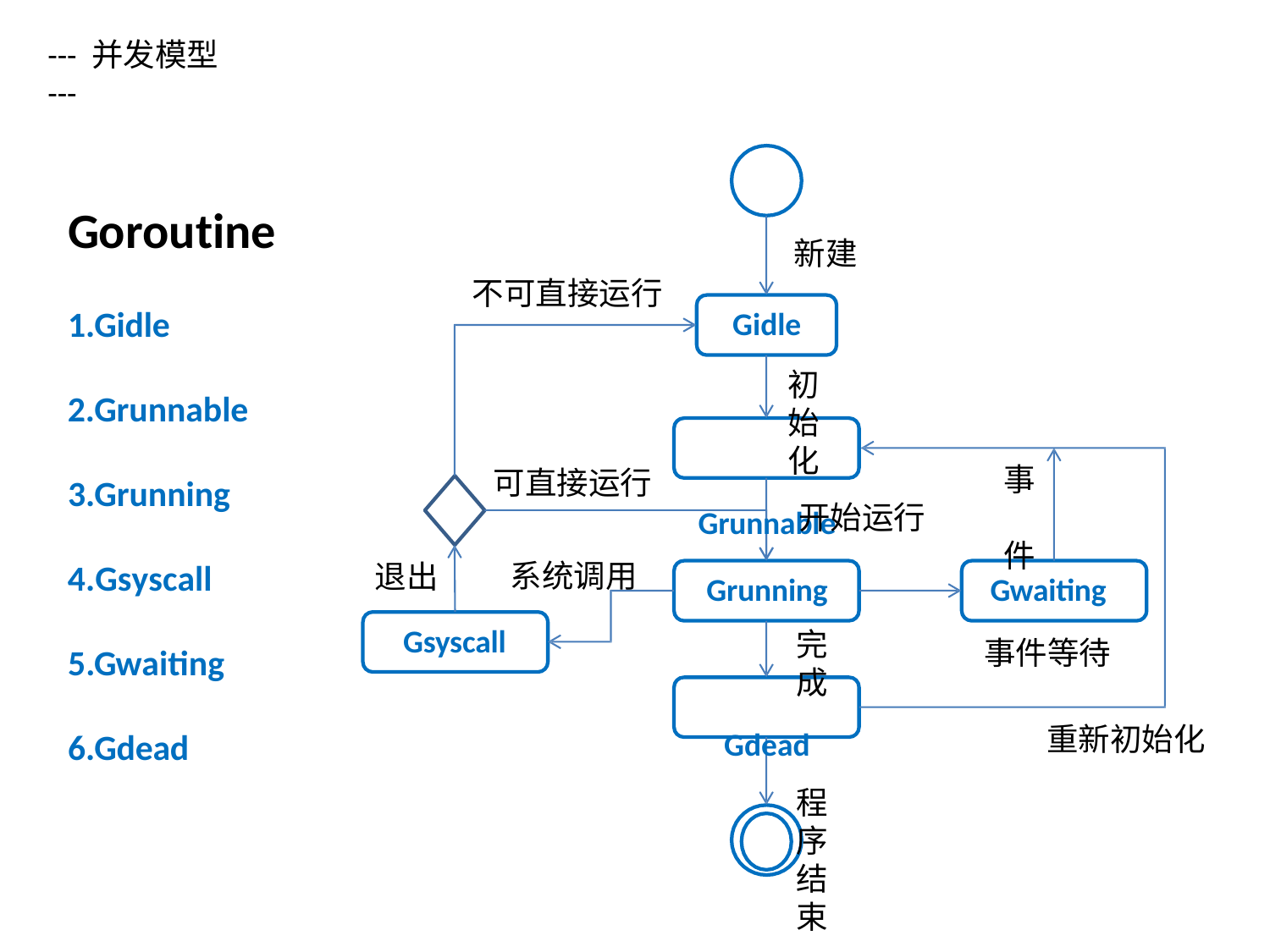

--- 并发模型 ---

新建
不可直接运行

Gidle
初始化
Grunnable

事  件
可直接运行

开始运行

系统调用
退出

Grunning
完成
Gdead
程序结束
Gwaiting
事件等待

Gsyscall

重新初始化

1.Gidle
2.Grunnable
3.Grunning
4.Gsyscall
5.Gwaiting
6.Gdead
# Goroutine